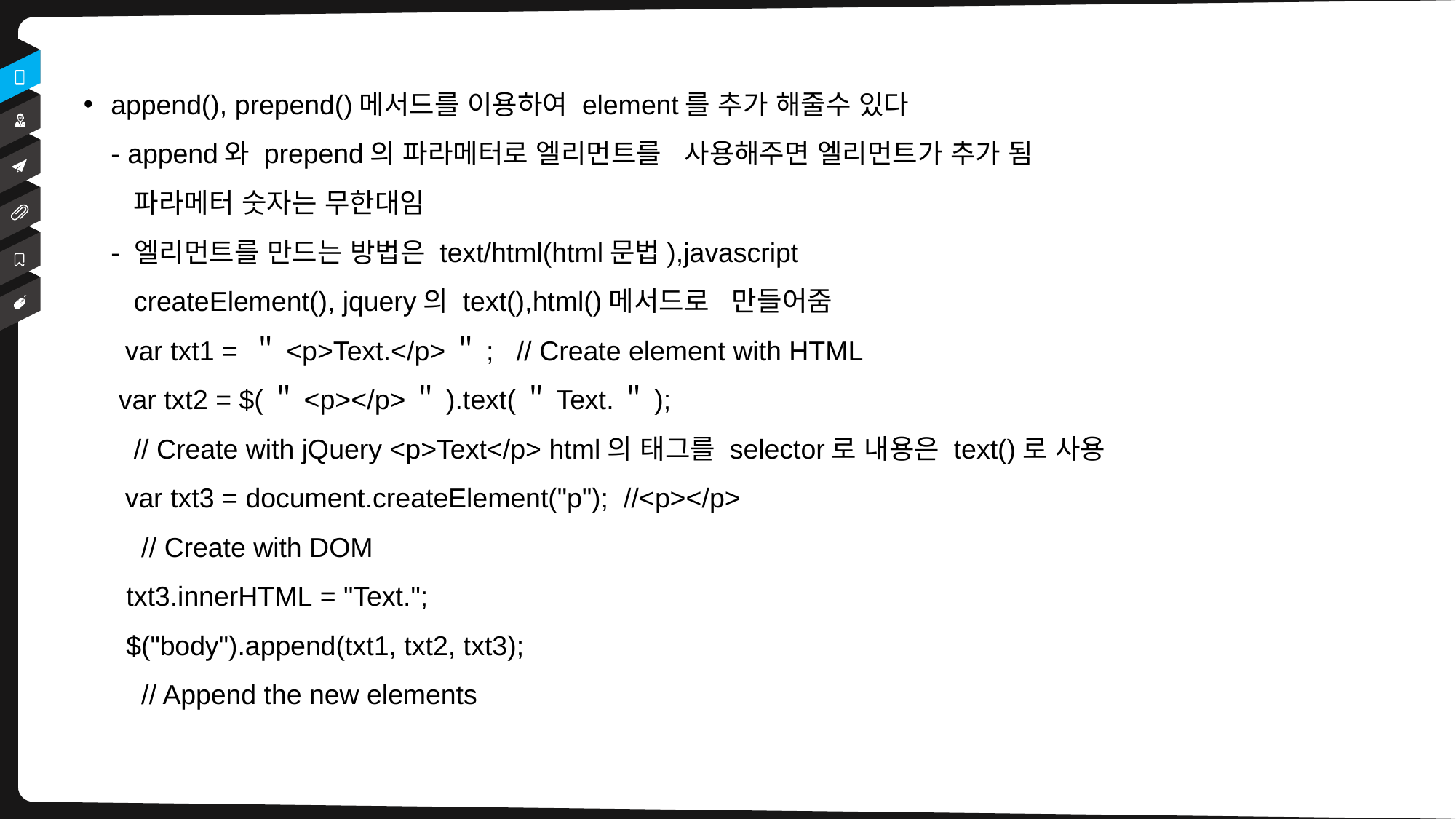

append(), prepend()메서드를 이용하여 element를 추가 해줄수 있다
- append와 prepend의 파라메터로 엘리먼트를   사용해주면 엘리먼트가 추가 됨
   파라메터 숫자는 무한대임
- 엘리먼트를 만드는 방법은 text/html(html문법),javascript
   createElement(), jquery의 text(),html()메서드로   만들어줌
 var txt1 = ＂<p>Text.</p>＂;   // Create element with HTML 
 var txt2 = $(＂<p></p>＂).text(＂Text.＂);  
   // Create with jQuery <p>Text</p> html의 태그를 selector로 내용은 text()로 사용
 var txt3 = document.createElement("p");  //<p></p>
    // Create with DOM
  txt3.innerHTML = "Text.";
  $("body").append(txt1, txt2, txt3);      
    // Append the new elements